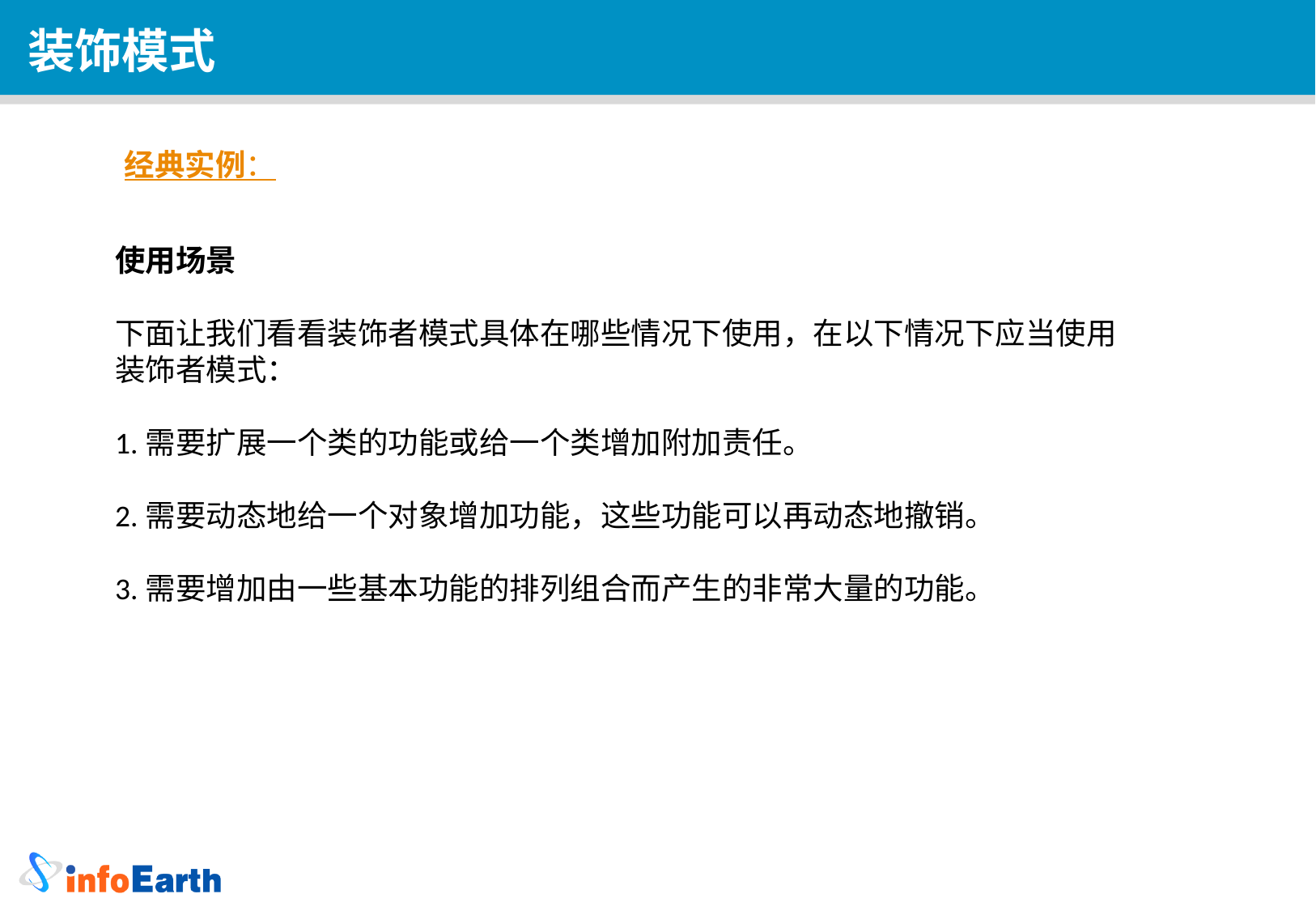

装饰模式
经典实例：
使用场景

下面让我们看看装饰者模式具体在哪些情况下使用，在以下情况下应当使用装饰者模式：

1.需要扩展一个类的功能或给一个类增加附加责任。

2.需要动态地给一个对象增加功能，这些功能可以再动态地撤销。

3.需要增加由一些基本功能的排列组合而产生的非常大量的功能。